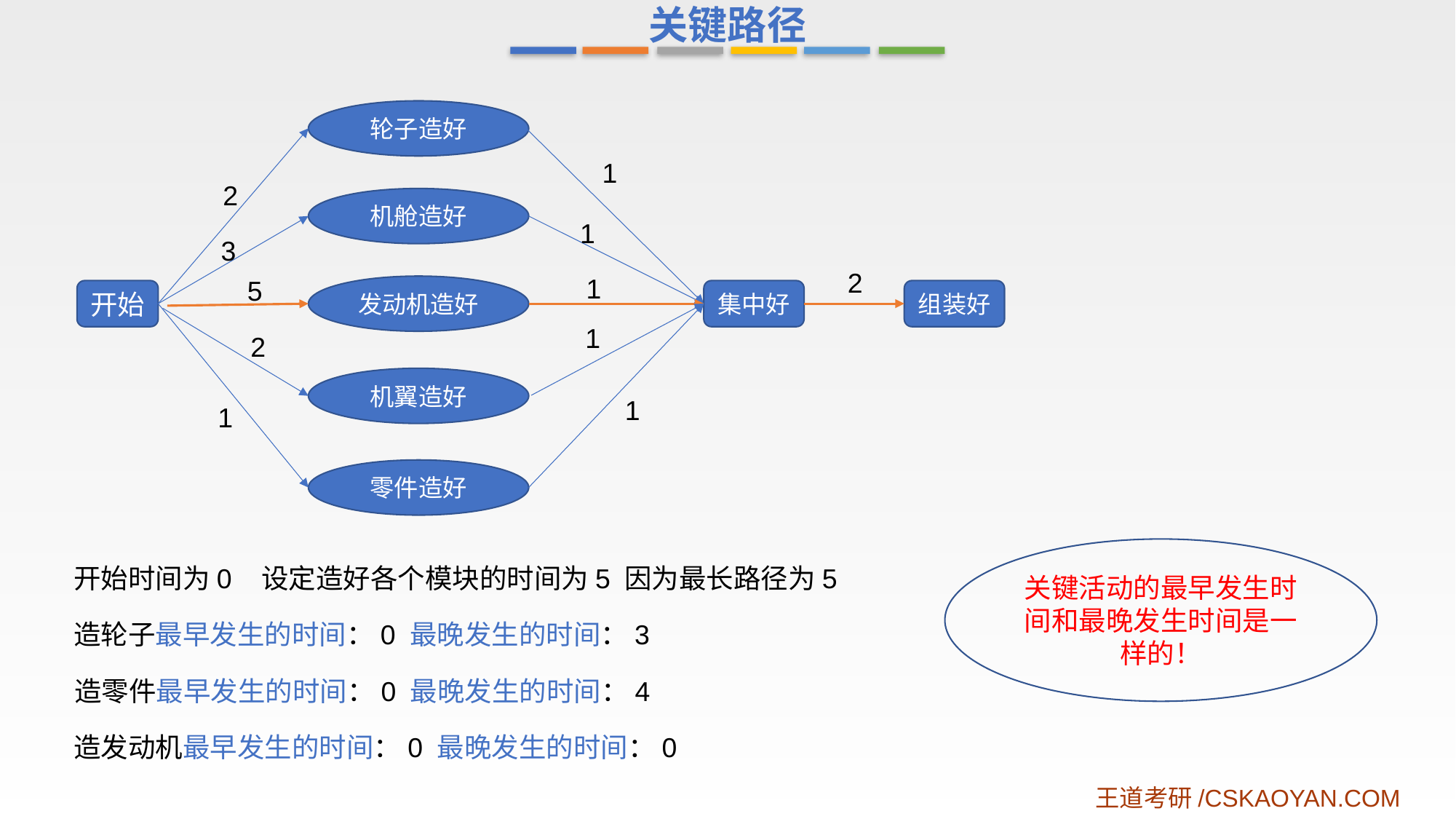

关键路径

轮子造好
1
2
机舱造好
1
3
2
1
5
发动机造好
开始
集中好
组装好
1
2
机翼造好
1
1
零件造好
关键活动的最早发生时间和最晚发生时间是一样的！
开始时间为0   设定造好各个模块的时间为5 因为最长路径为5
造轮子最早发生的时间：0 最晚发生的时间：3
造零件最早发生的时间：0 最晚发生的时间：4
造发动机最早发生的时间：0 最晚发生的时间：0
王道考研/CSKAOYAN.COM